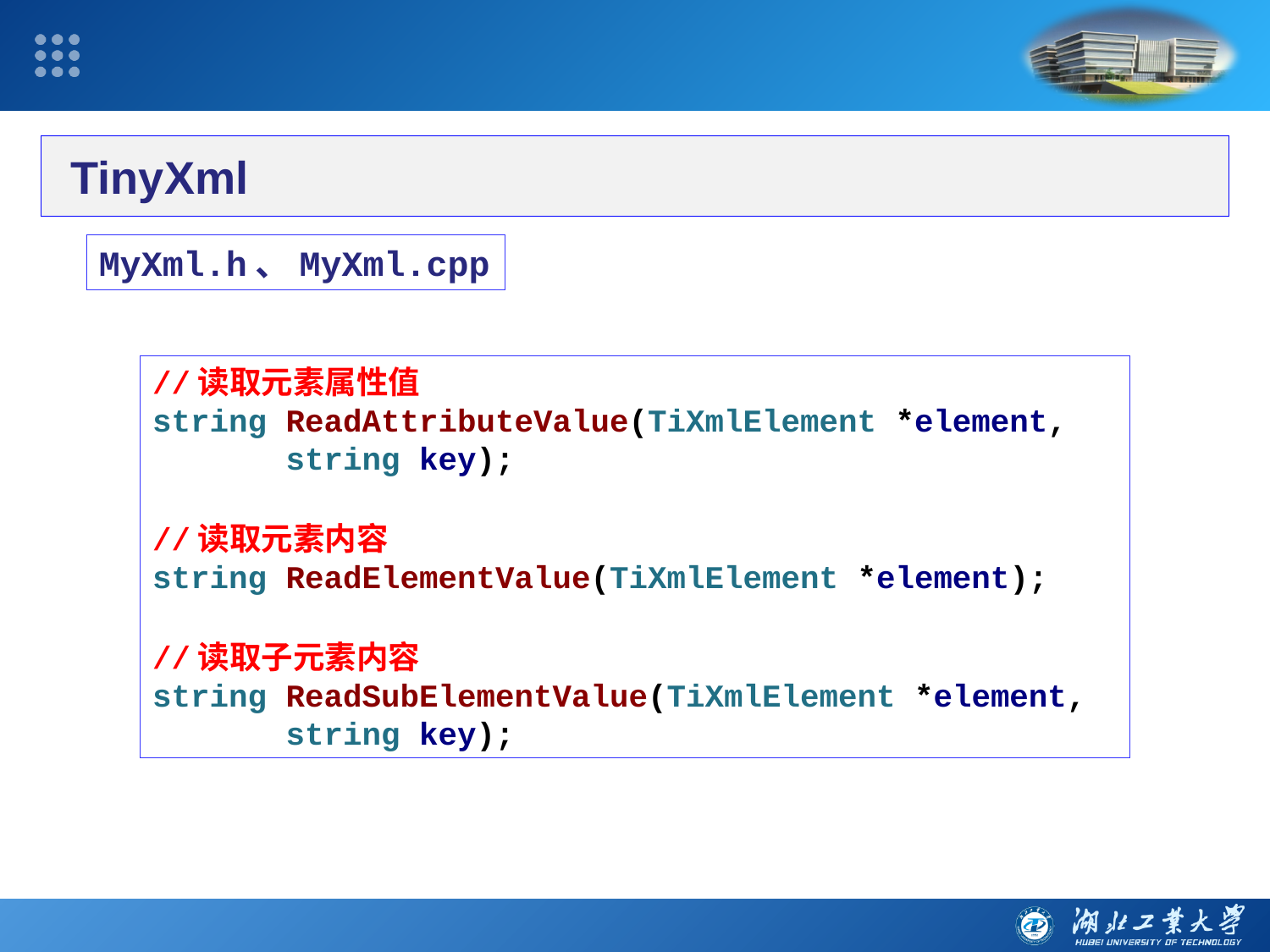

TinyXml
MyXml.h、MyXml.cpp
//读取元素属性值
string ReadAttributeValue(TiXmlElement *element,
       string key);
//读取元素内容
string ReadElementValue(TiXmlElement *element);
//读取子元素内容
string ReadSubElementValue(TiXmlElement *element,
       string key);